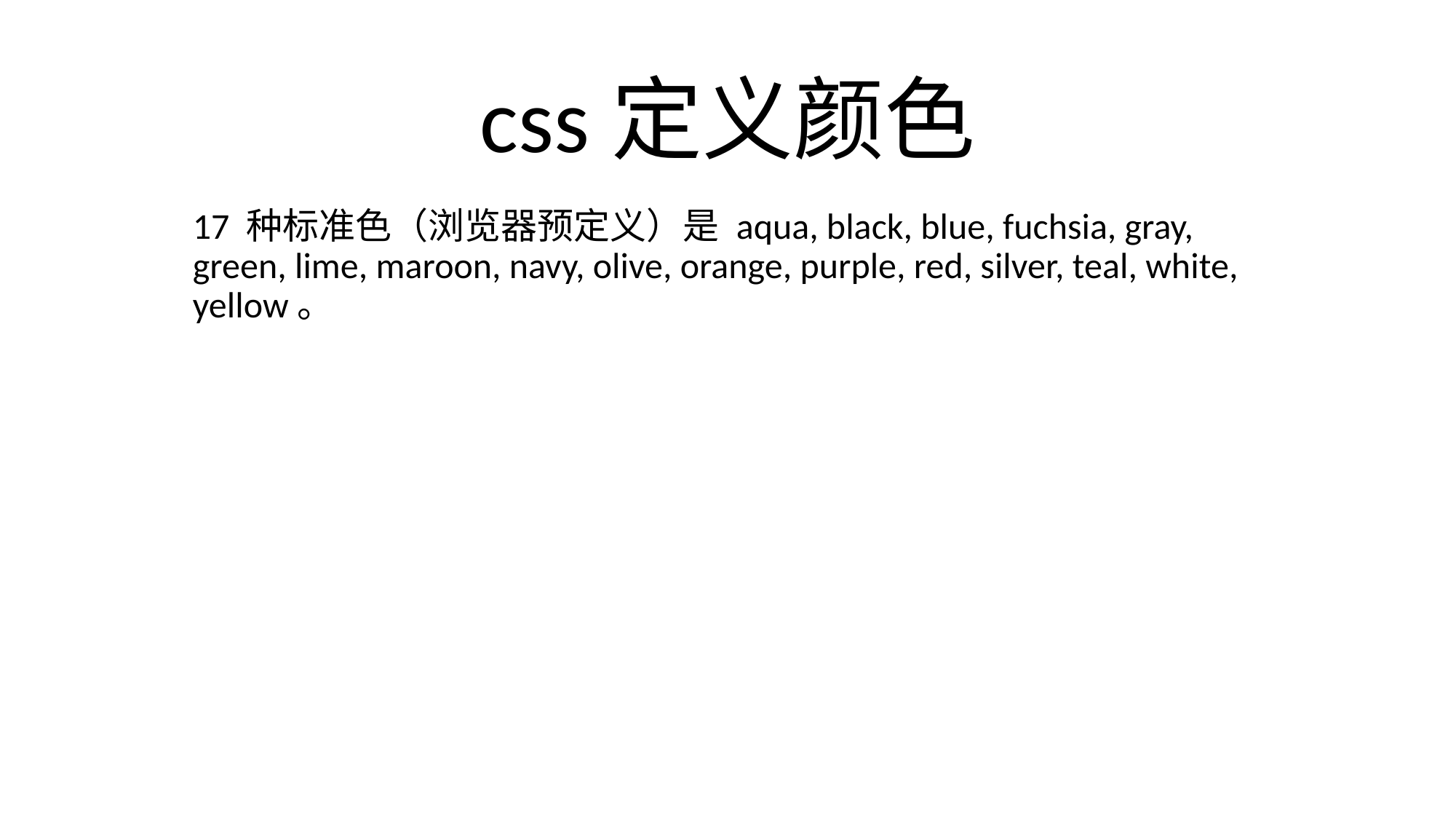

# css定义颜色
17 种标准色（浏览器预定义）是 aqua, black, blue, fuchsia, gray, green, lime, maroon, navy, olive, orange, purple, red, silver, teal, white, yellow。